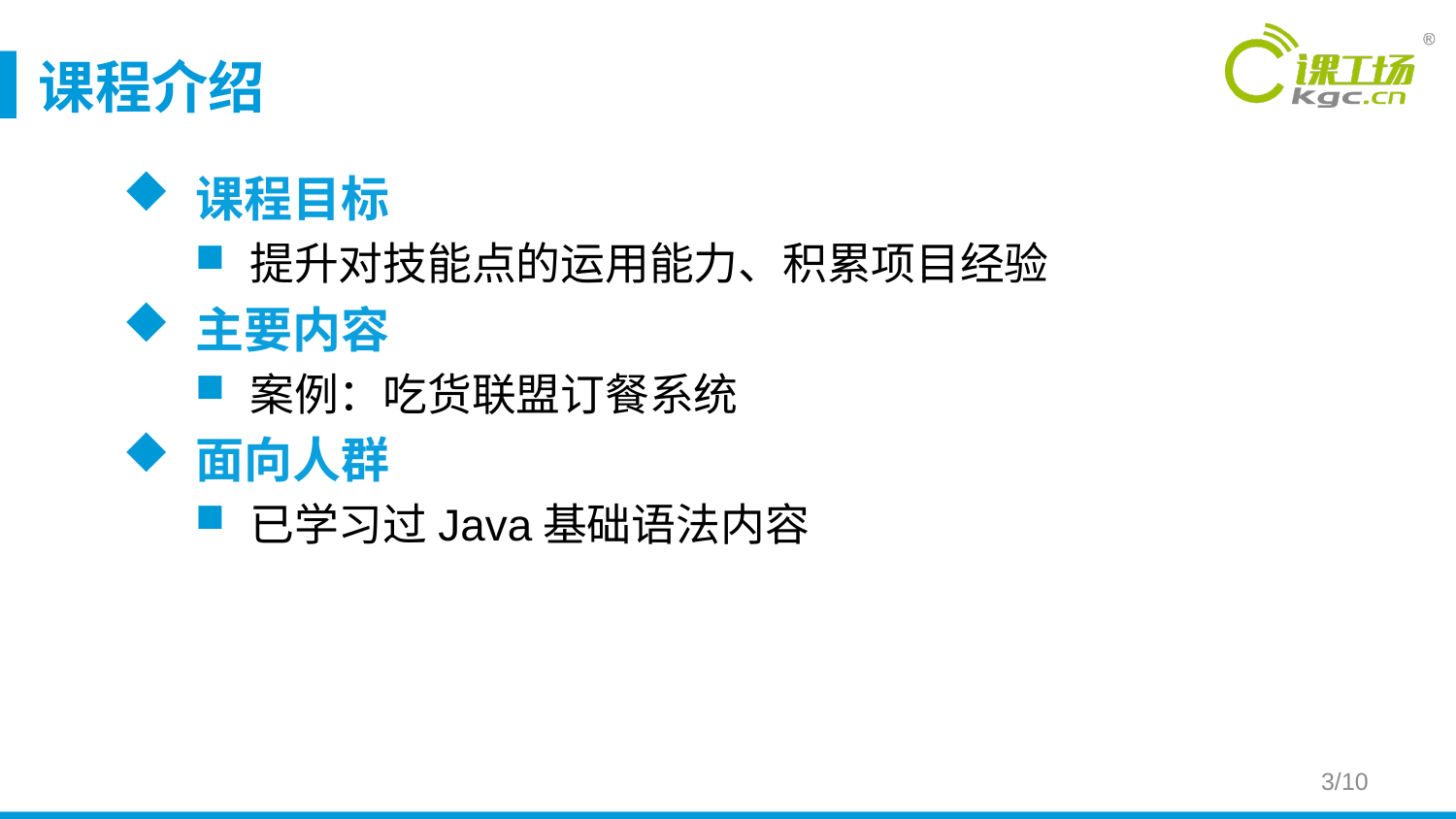

# 课程介绍
课程目标
提升对技能点的运用能力、积累项目经验
主要内容
案例：吃货联盟订餐系统
面向人群
已学习过Java基础语法内容

3/10